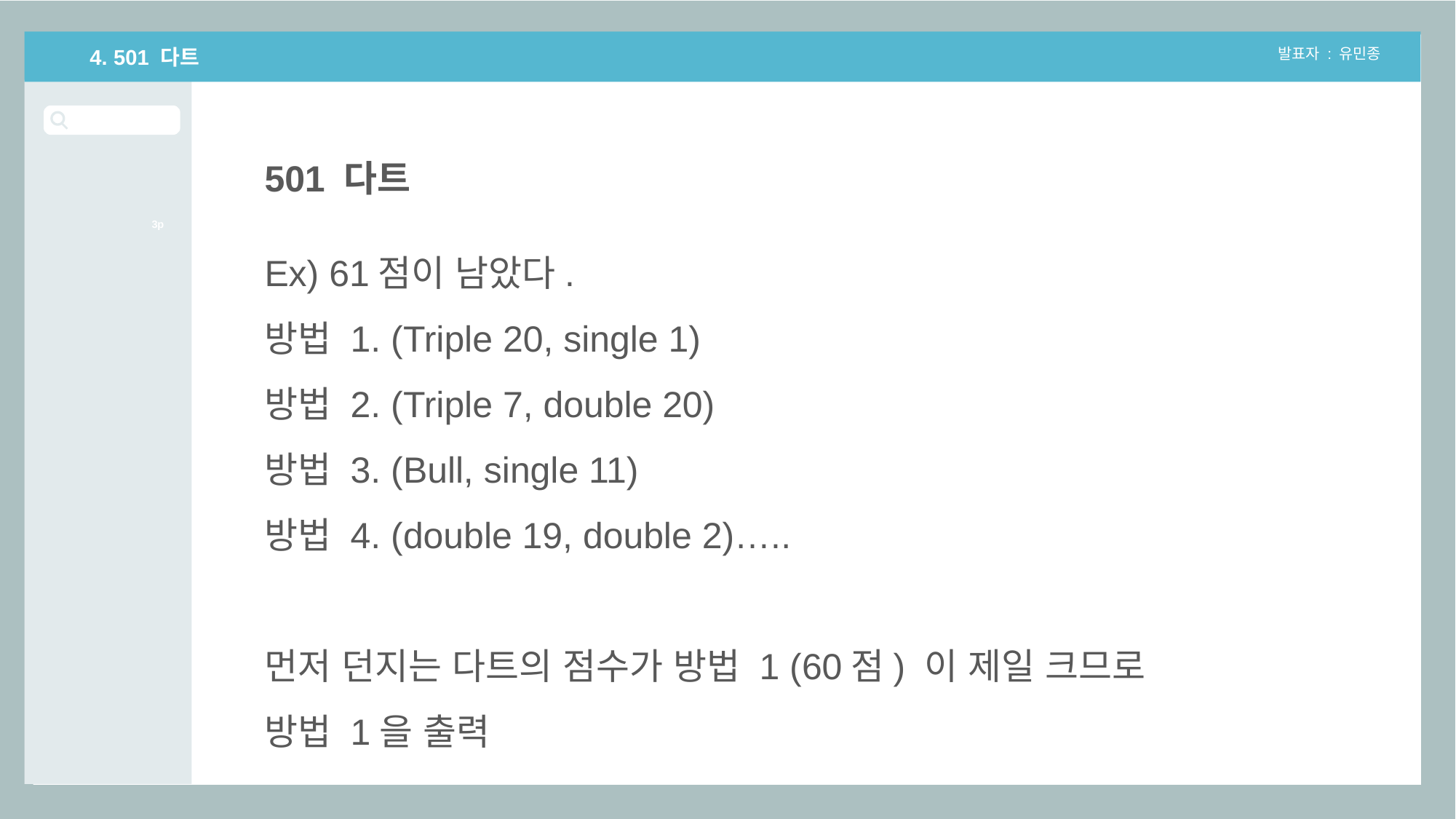

4. 501 다트
발표자 : 유민종

501 다트
3p
Ex) 61점이 남았다.
방법 1. (Triple 20, single 1)
방법 2. (Triple 7, double 20)
방법 3. (Bull, single 11)
방법 4. (double 19, double 2)…..

먼저 던지는 다트의 점수가 방법 1 (60점) 이 제일 크므로
방법 1을 출력